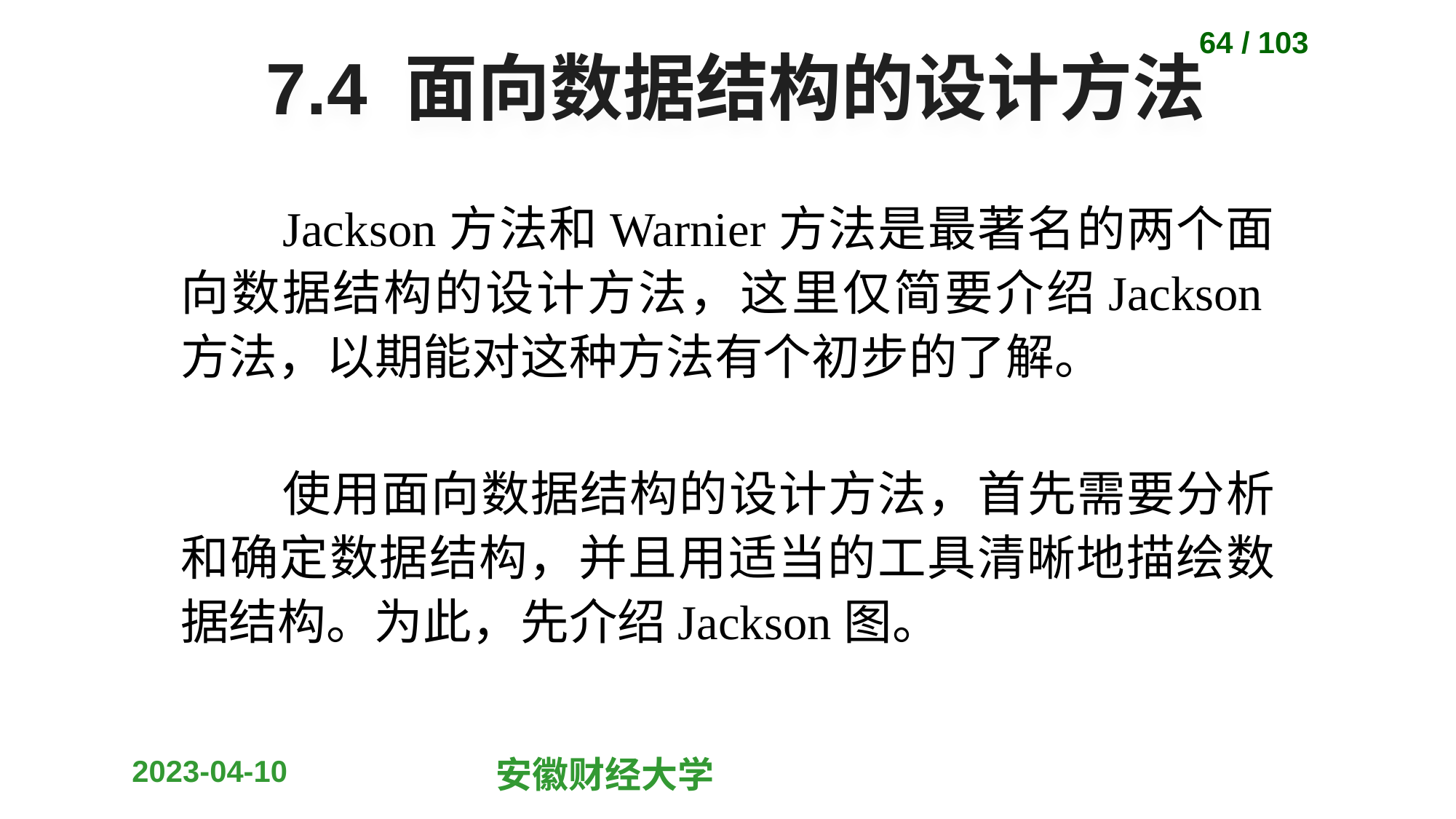

64 / 103
# 7.4 面向数据结构的设计方法
Jackson方法和Warnier方法是最著名的两个面向数据结构的设计方法，这里仅简要介绍Jackson方法，以期能对这种方法有个初步的了解。
使用面向数据结构的设计方法，首先需要分析和确定数据结构，并且用适当的工具清晰地描绘数据结构。为此，先介绍Jackson图。
2023-04-10
安徽财经大学